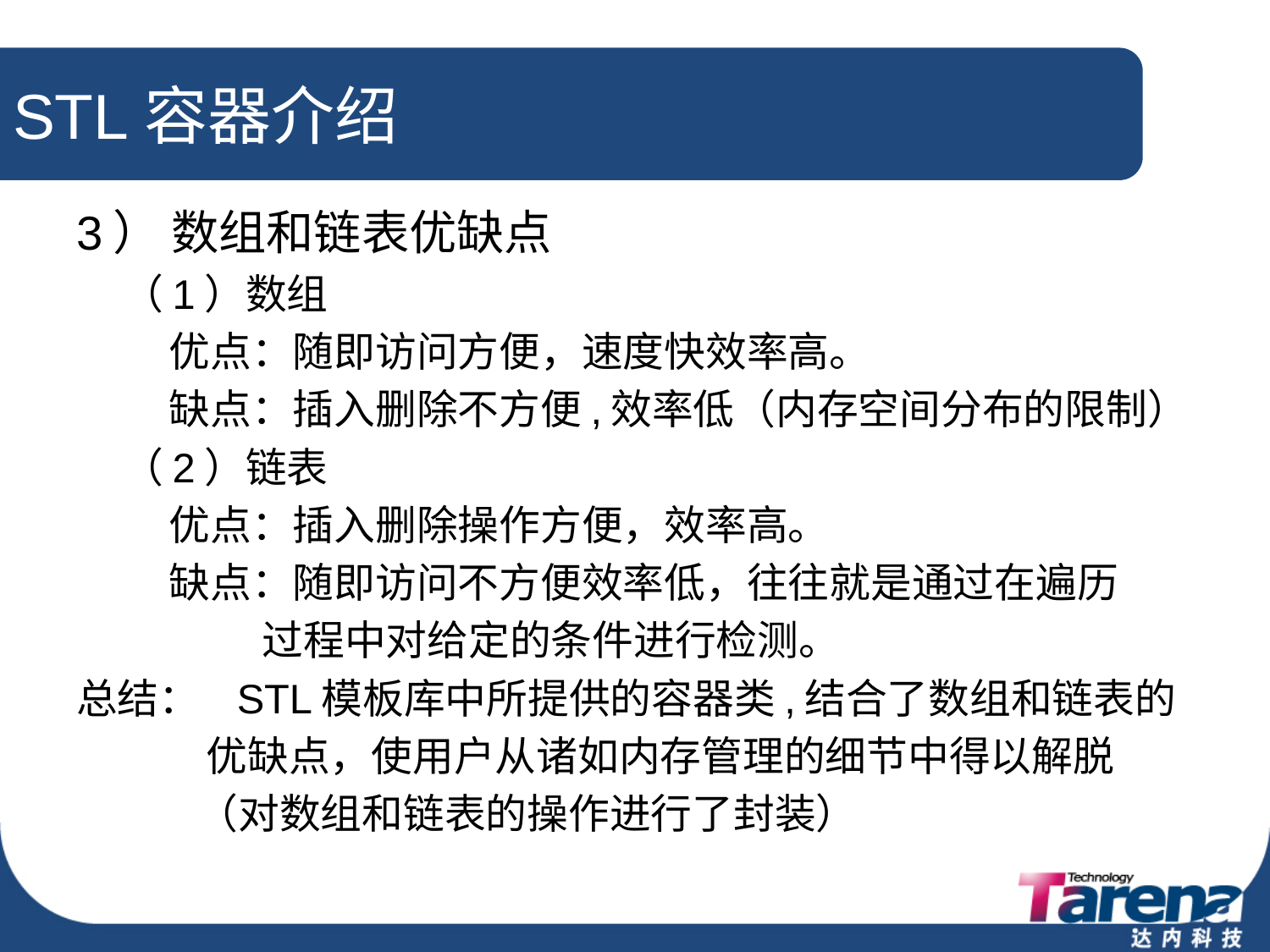

# STL容器介绍
3） 数组和链表优缺点
    （1）数组
         优点：随即访问方便，速度快效率高。
         缺点：插入删除不方便,效率低（内存空间分布的限制）
    （2）链表
         优点：插入删除操作方便，效率高。
         缺点：随即访问不方便效率低，往往就是通过在遍历
                   过程中对给定的条件进行检测。
总结：   STL模板库中所提供的容器类,结合了数组和链表的
             优缺点，使用户从诸如内存管理的细节中得以解脱
            （对数组和链表的操作进行了封装）